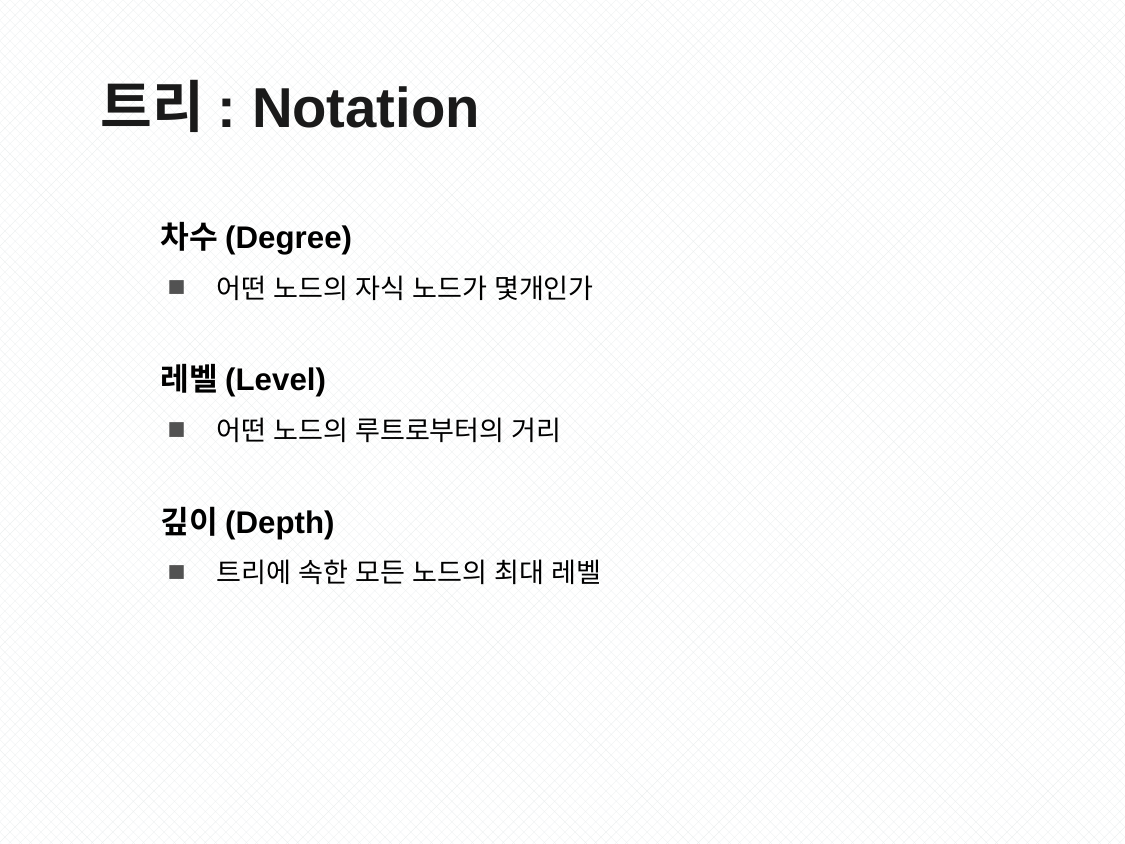

트리: Notation
차수(Degree)
어떤 노드의 자식 노드가 몇개인가
레벨(Level)
어떤 노드의 루트로부터의 거리
깊이(Depth)
트리에 속한 모든 노드의 최대 레벨